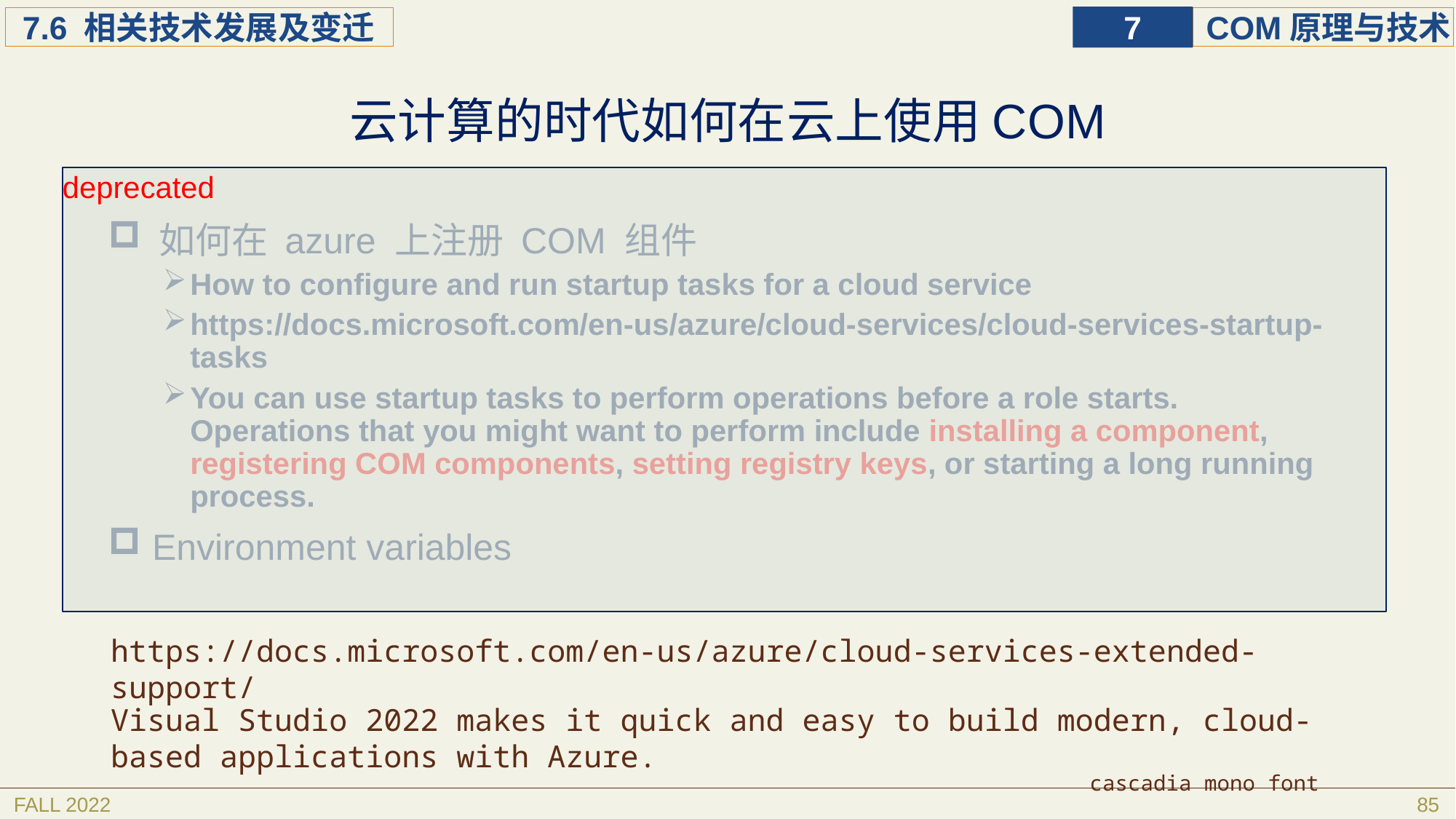

云计算的时代如何在云上使用COM
deprecated
 如何在 azure 上注册 COM 组件
How to configure and run startup tasks for a cloud service
https://docs.microsoft.com/en-us/azure/cloud-services/cloud-services-startup-tasks
You can use startup tasks to perform operations before a role starts. Operations that you might want to perform include installing a component, registering COM components, setting registry keys, or starting a long running process.
 Environment variables
https://docs.microsoft.com/en-us/azure/cloud-services-extended-support/
Visual Studio 2022 makes it quick and easy to build modern, cloud-based applications with Azure.
cascadia mono font